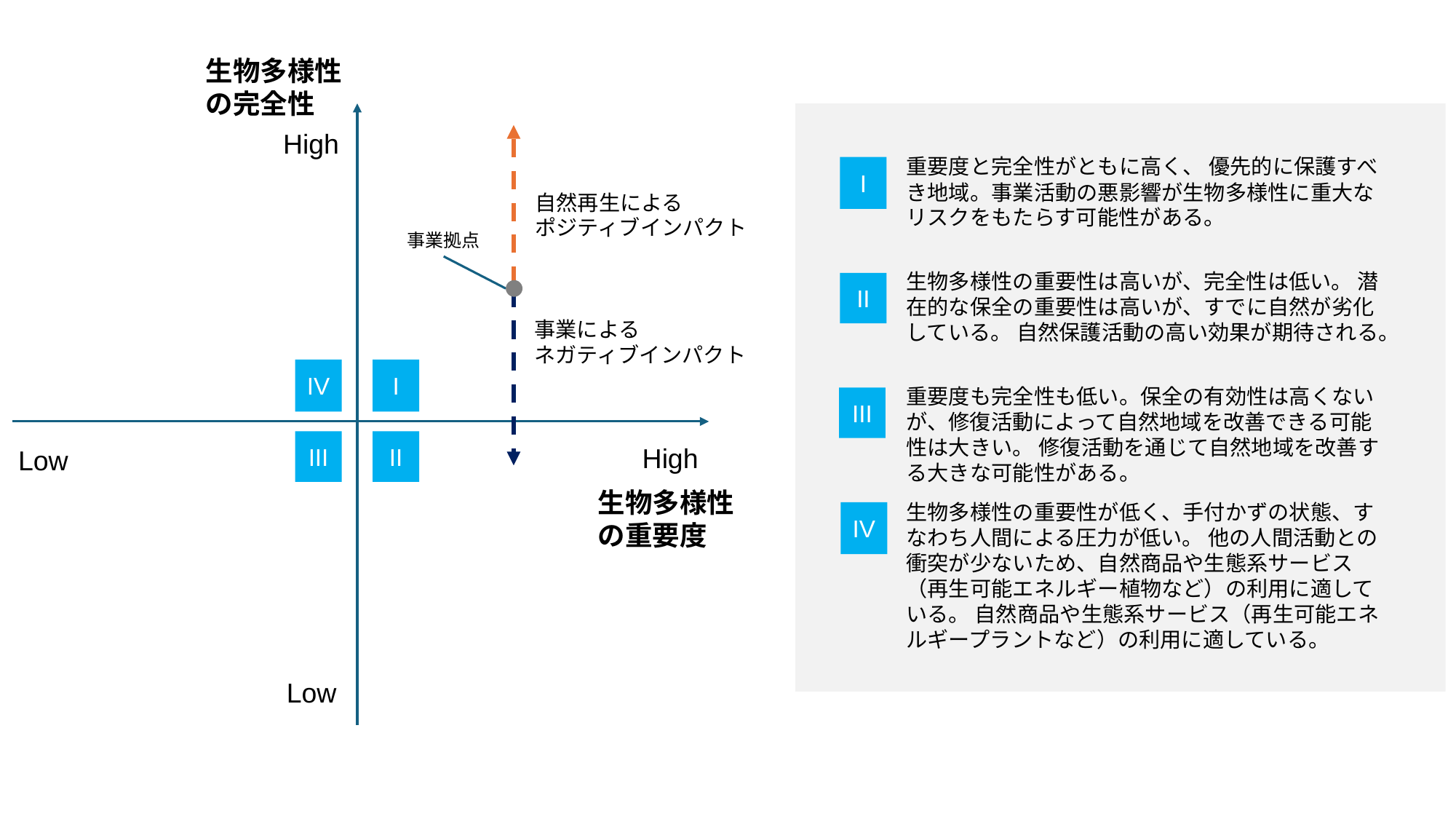

生物多様性の完全性

High
重要度と完全性がともに高く、 優先的に保護すべき地域。事業活動の悪影響が生物多様性に重大なリスクをもたらす可能性がある。
I
自然再生による
ポジティブインパクト
事業拠点
生物多様性の重要性は高いが、完全性は低い。 潜在的な保全の重要性は高いが、すでに自然が劣化している。 自然保護活動の高い効果が期待される。
II

事業による
ネガティブインパクト
IV
I
重要度も完全性も低い。保全の有効性は高くないが、修復活動によって自然地域を改善できる可能性は大きい。 修復活動を通じて自然地域を改善する大きな可能性がある。
III
III
II
High
Low
生物多様性
の重要度
生物多様性の重要性が低く、手付かずの状態、すなわち人間による圧力が低い。 他の人間活動との衝突が少ないため、自然商品や生態系サービス（再生可能エネルギー植物など）の利用に適している。 自然商品や生態系サービス（再生可能エネルギープラントなど）の利用に適している。
IV
Low